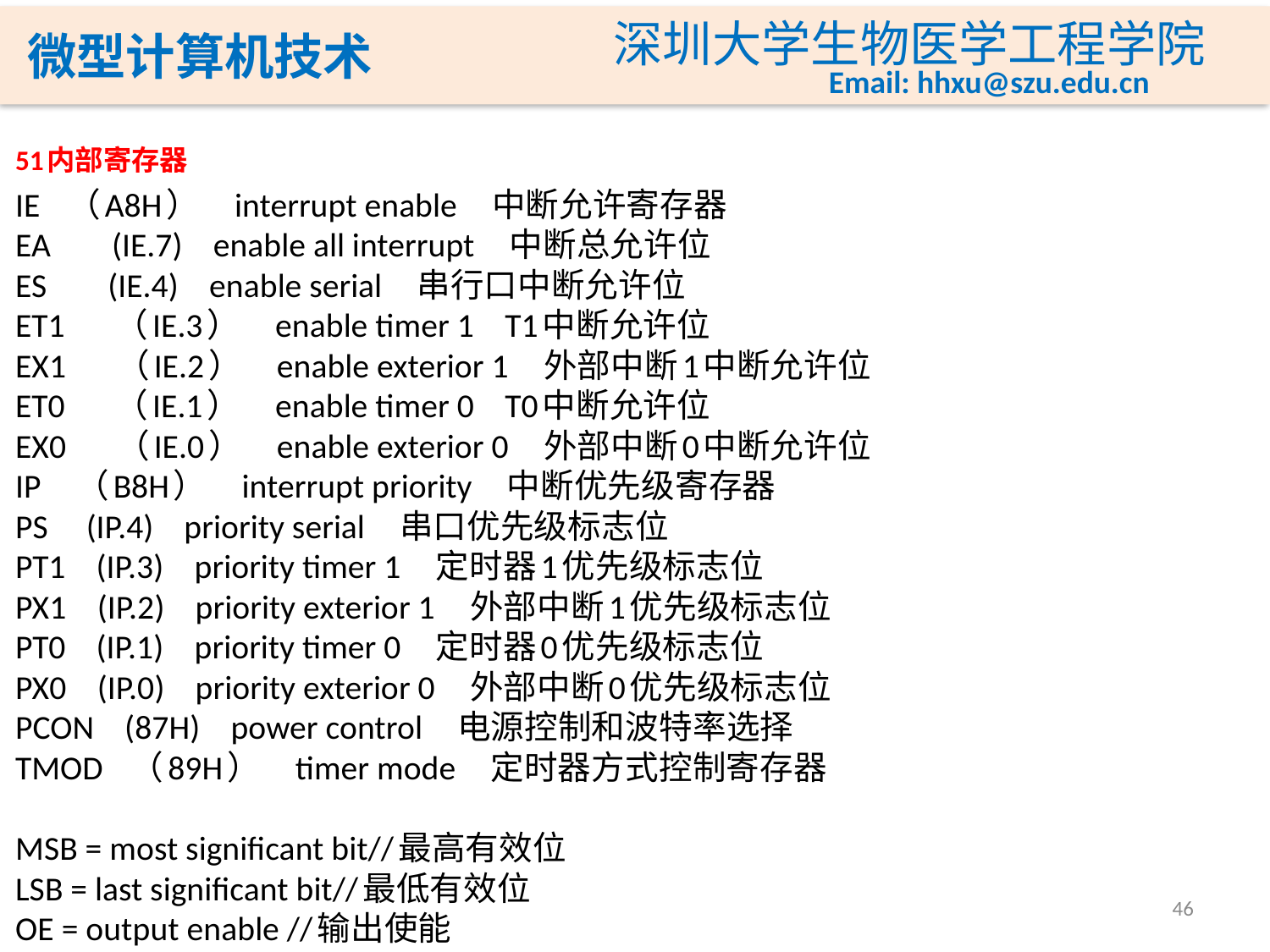

51内部寄存器
IE   （A8H）    interrupt enable    中断允许寄存器
EA        (IE.7)    enable all interrupt    中断总允许位
ES        (IE.4)    enable serial    串行口中断允许位
ET1      （IE.3）    enable timer 1    T1中断允许位
EX1      （IE.2）    enable exterior 1    外部中断1中断允许位
ET0      （IE.1）    enable timer 0    T0中断允许位
EX0      （IE.0）    enable exterior 0    外部中断0中断允许位
IP    （B8H）    interrupt priority    中断优先级寄存器
PS     (IP.4)    priority serial    串口优先级标志位
PT1    (IP.3)    priority timer 1    定时器1优先级标志位
PX1    (IP.2)    priority exterior 1    外部中断1优先级标志位
PT0    (IP.1)    priority timer 0    定时器0优先级标志位
PX0    (IP.0)    priority exterior 0    外部中断0优先级标志位
PCON    (87H)    power control    电源控制和波特率选择
TMOD   （89H）    timer mode    定时器方式控制寄存器
MSB = most significant bit//最高有效位 
LSB = last significant bit//最低有效位 
OE = output enable //输出使能

46